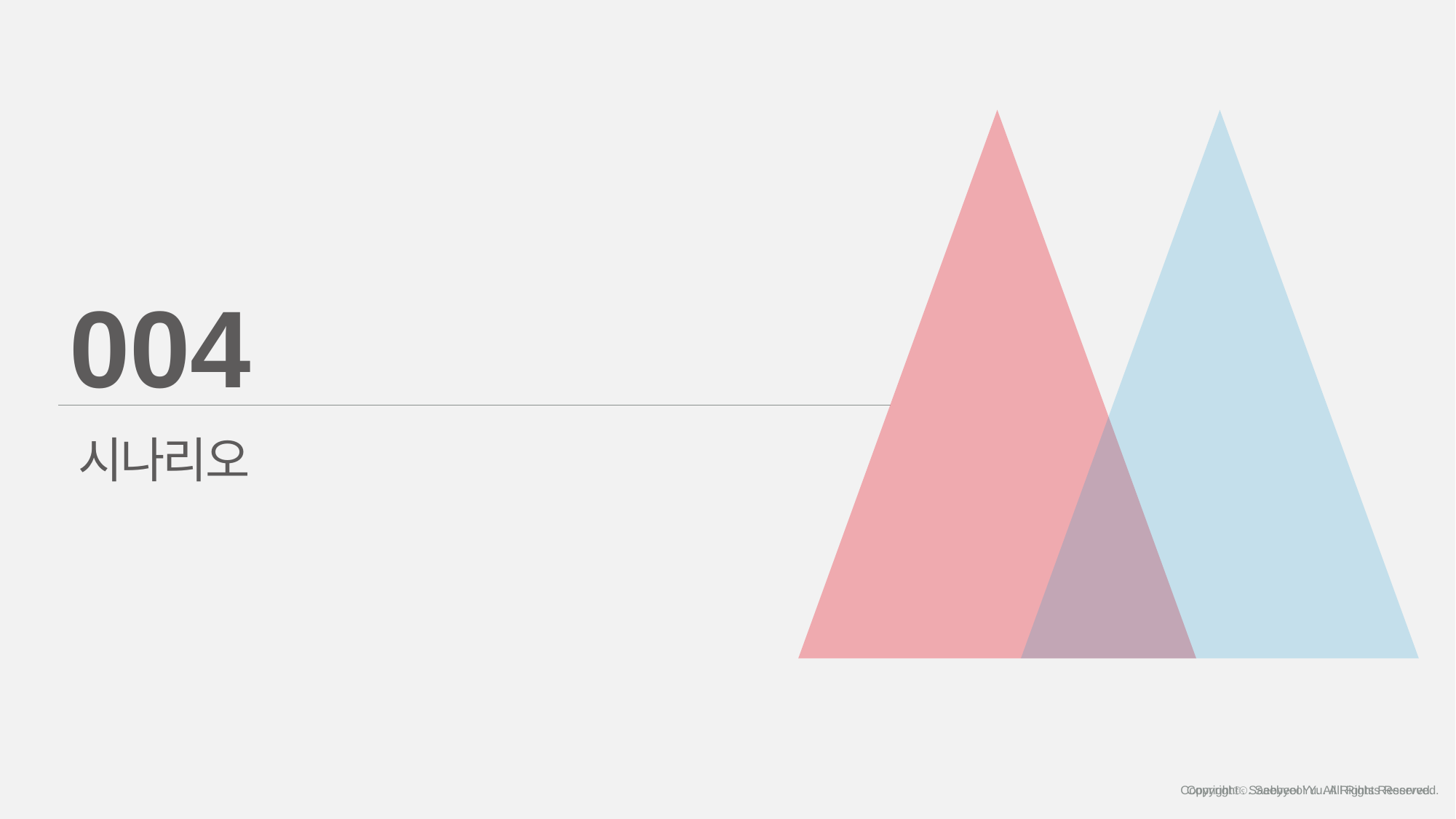

004
시나리오
Copyrightⓒ. Saebyeol Yu. All Rights Reserved.